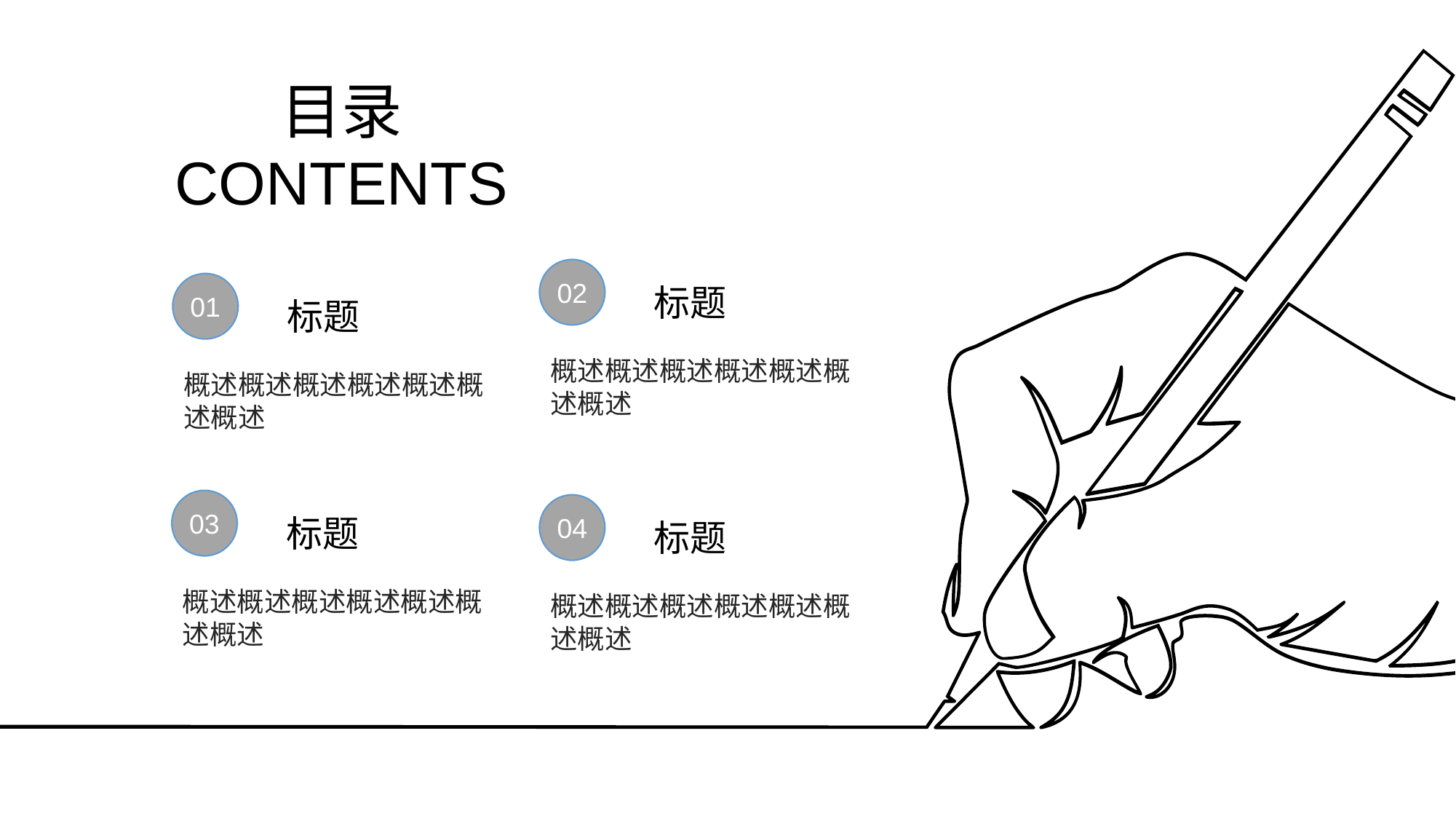

目录
CONTENTS
02
标题
概述概述概述概述概述概述概述
01
标题
概述概述概述概述概述概述概述
03
标题
概述概述概述概述概述概述概述
04
标题
概述概述概述概述概述概述概述